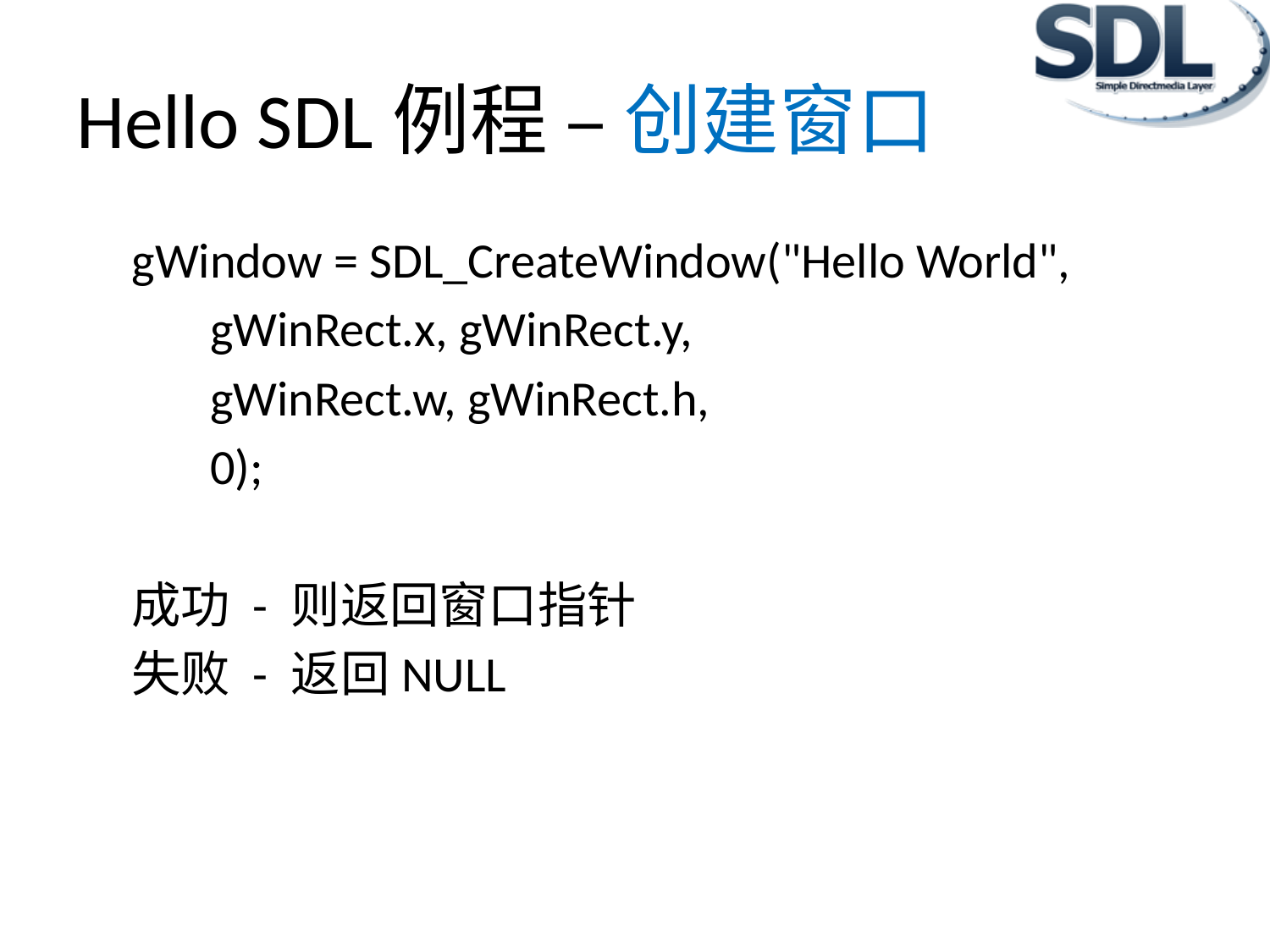

# Hello SDL例程 – 创建窗口
gWindow = SDL_CreateWindow("Hello World",
       gWinRect.x, gWinRect.y,
       gWinRect.w, gWinRect.h,
       0);

成功 - 则返回窗口指针
失败 - 返回NULL